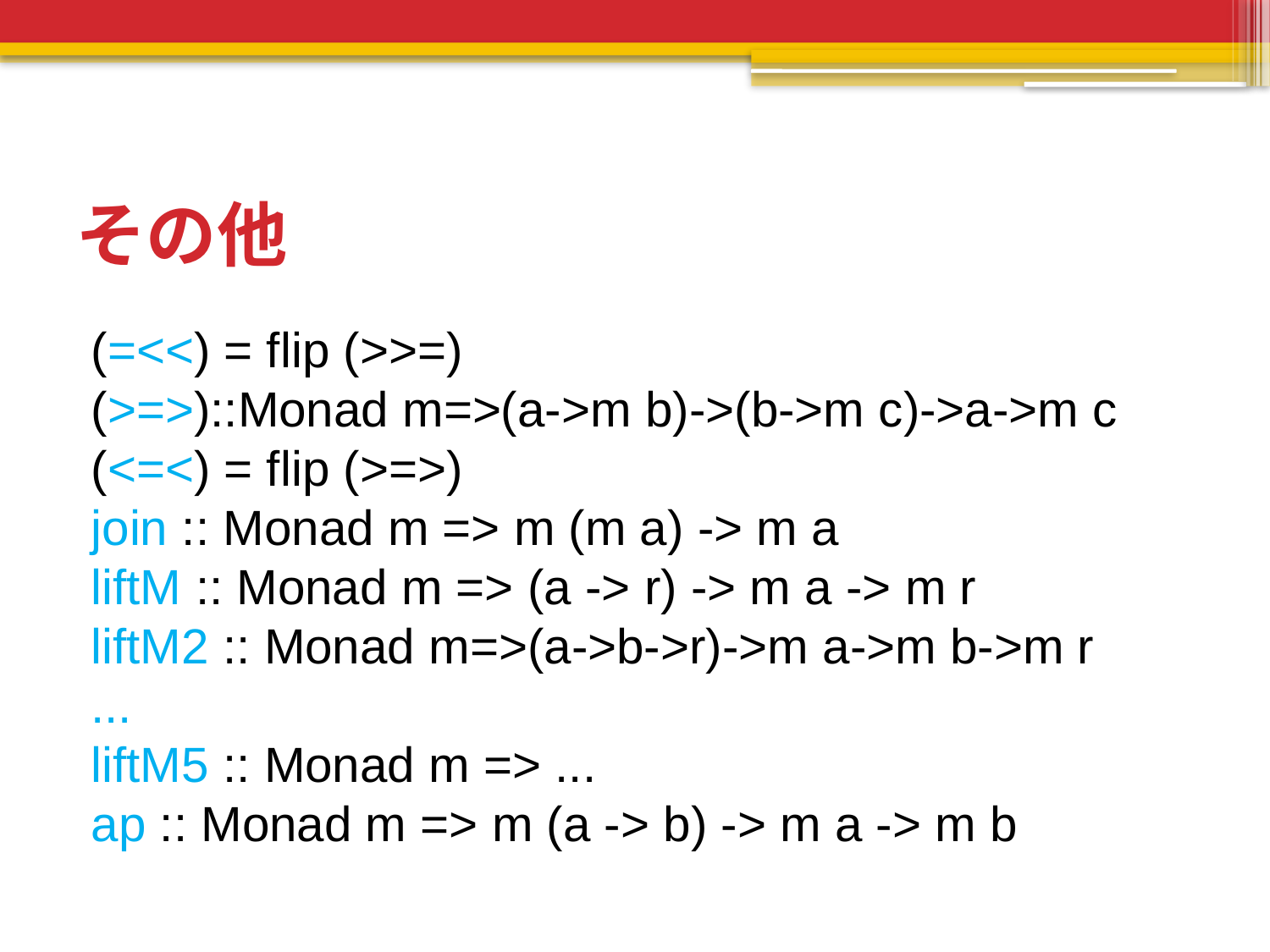

# その他
(=<<) = flip (>>=)
(>=>)::Monad m=>(a->m b)->(b->m c)->a->m c
(<=<) = flip (>=>)
join :: Monad m => m (m a) -> m a
liftM :: Monad m => (a -> r) -> m a -> m r
liftM2 :: Monad m=>(a->b->r)->m a->m b->m r
...
liftM5 :: Monad m => ...
ap :: Monad m => m (a -> b) -> m a -> m b